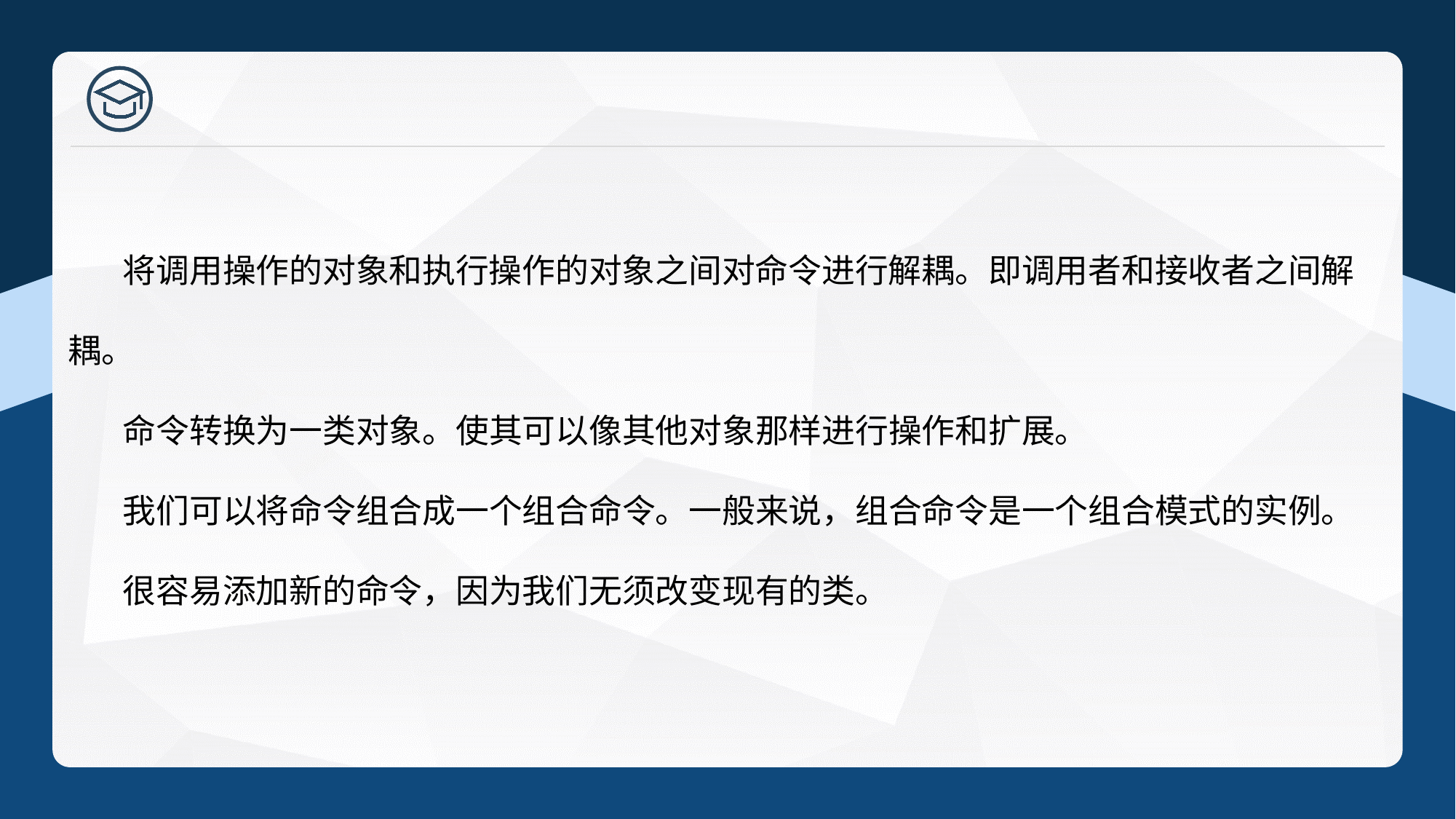

将调用操作的对象和执行操作的对象之间对命令进行解耦。即调用者和接收者之间解耦。
命令转换为一类对象。使其可以像其他对象那样进行操作和扩展。
我们可以将命令组合成一个组合命令。一般来说，组合命令是一个组合模式的实例。
很容易添加新的命令，因为我们无须改变现有的类。

子煜